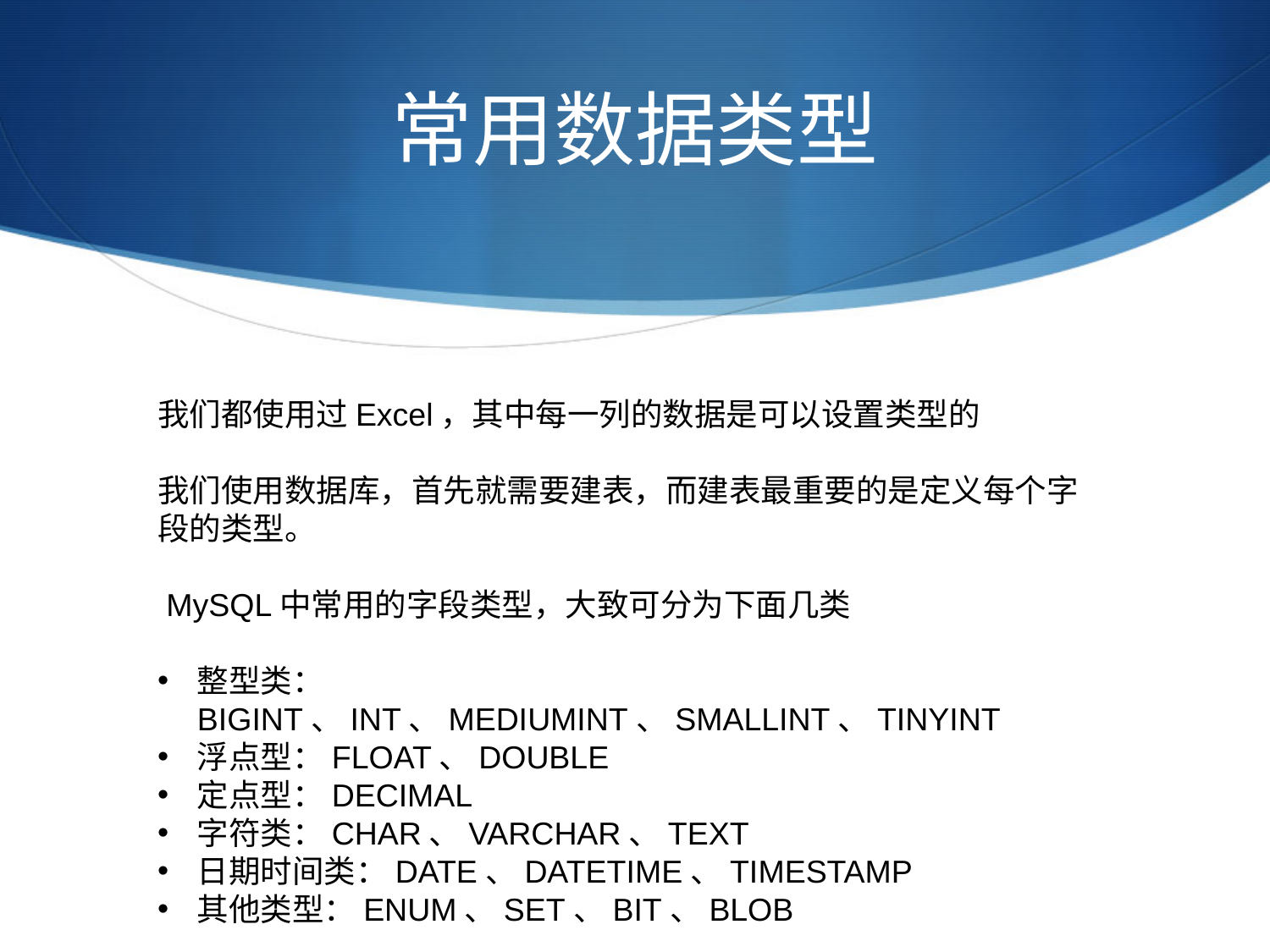

# 常用数据类型
我们都使用过Excel，其中每一列的数据是可以设置类型的

我们使用数据库，首先就需要建表，而建表最重要的是定义每个字段的类型。

 MySQL中常用的字段类型，大致可分为下面几类

整型类：BIGINT、INT、MEDIUMINT、SMALLINT、TINYINT
浮点型：FLOAT、DOUBLE
定点型：DECIMAL
字符类：CHAR、VARCHAR、TEXT
日期时间类：DATE、DATETIME、TIMESTAMP
其他类型：ENUM、SET、BIT、BLOB